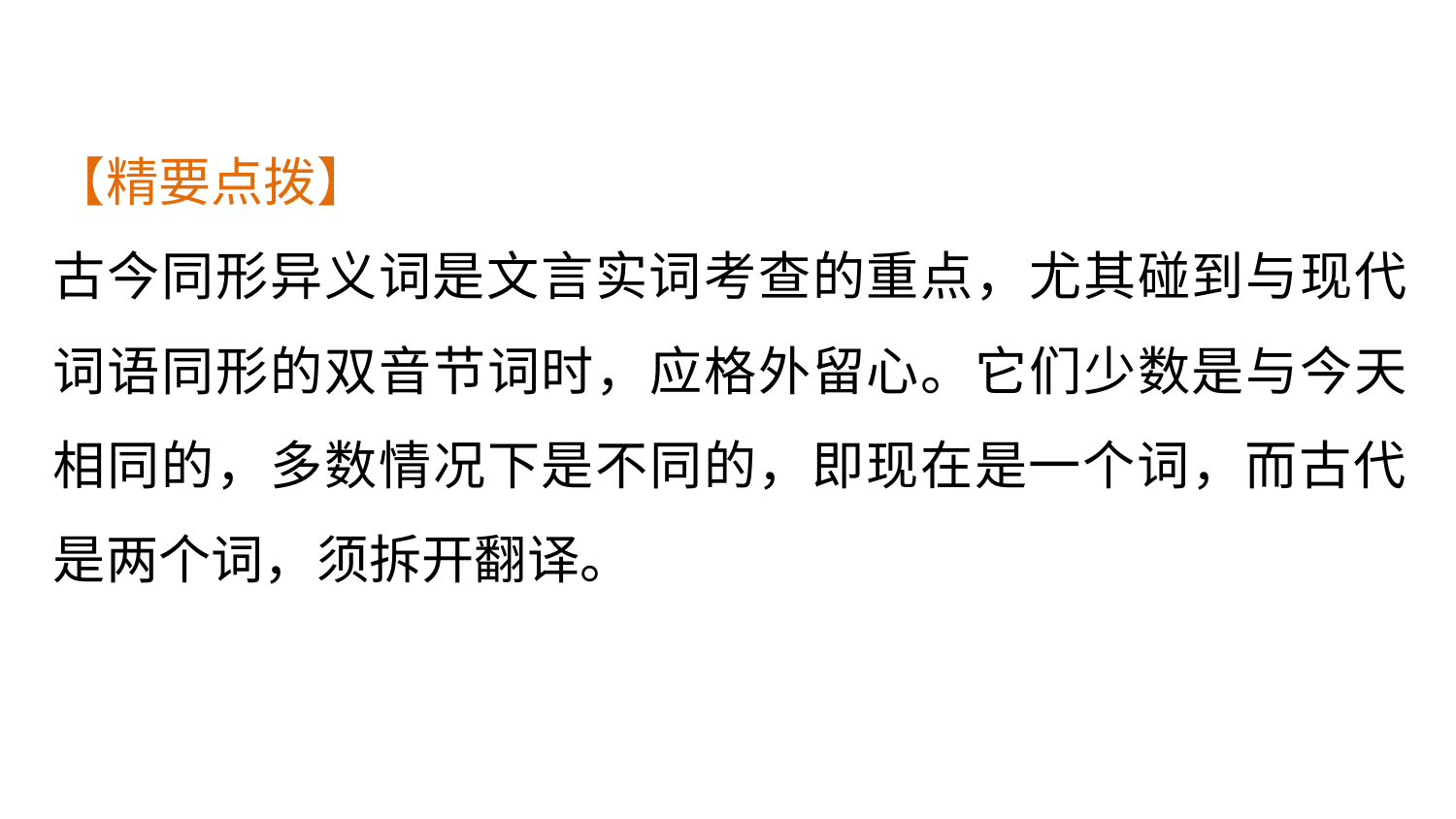

【精要点拨】
古今同形异义词是文言实词考查的重点，尤其碰到与现代词语同形的双音节词时，应格外留心。它们少数是与今天相同的，多数情况下是不同的，即现在是一个词，而古代是两个词，须拆开翻译。